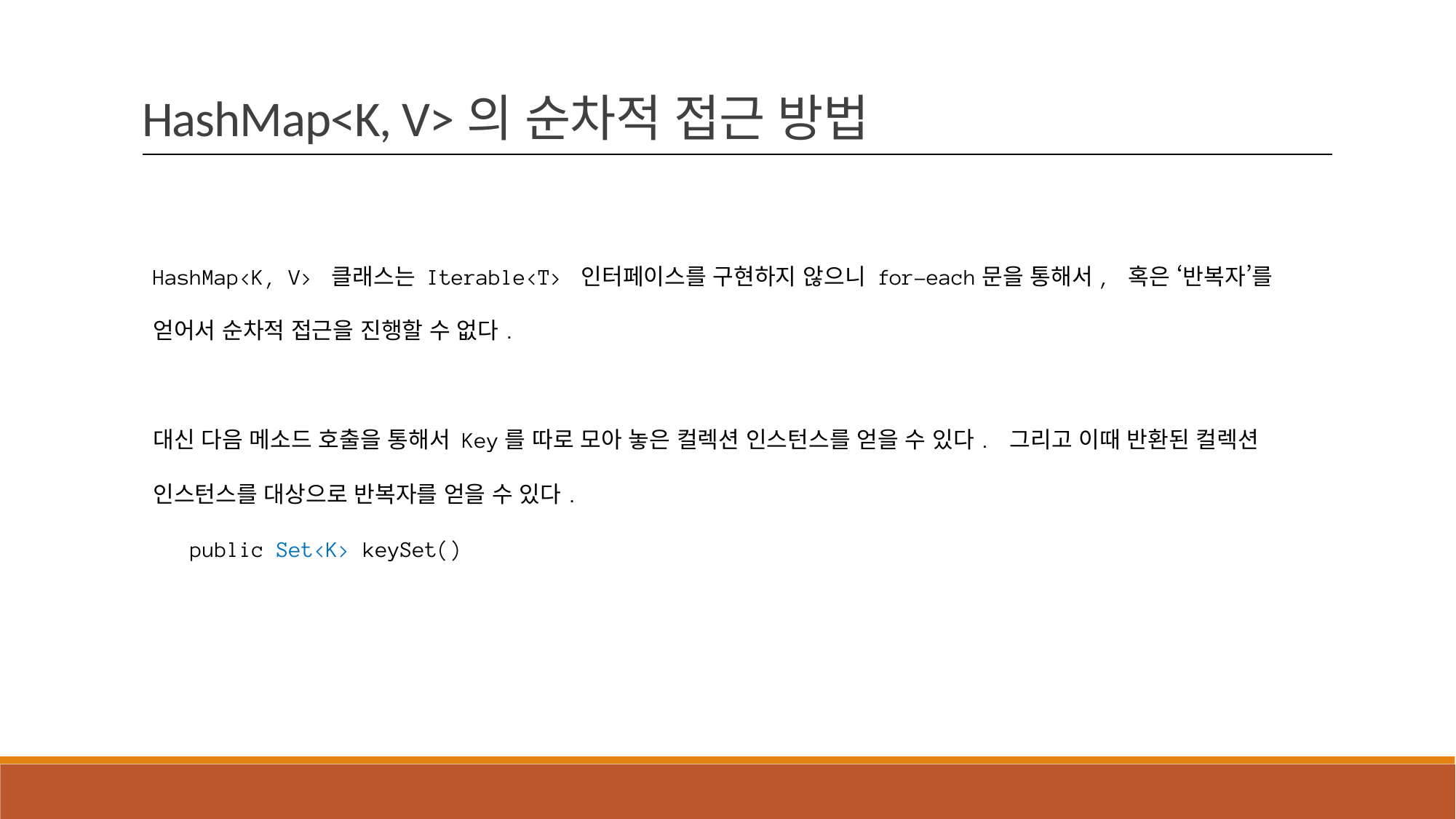

HashMap<K, V>의 순차적 접근 방법
HashMap<K, V> 클래스는 Iterable<T> 인터페이스를 구현하지 않으니 for-each문을 통해서, 혹은 ‘반복자’를 얻어서 순차적 접근을 진행할 수 없다.

대신 다음 메소드 호출을 통해서 Key를 따로 모아 놓은 컬렉션 인스턴스를 얻을 수 있다. 그리고 이때 반환된 컬렉션 인스턴스를 대상으로 반복자를 얻을 수 있다.
   public Set<K> keySet()